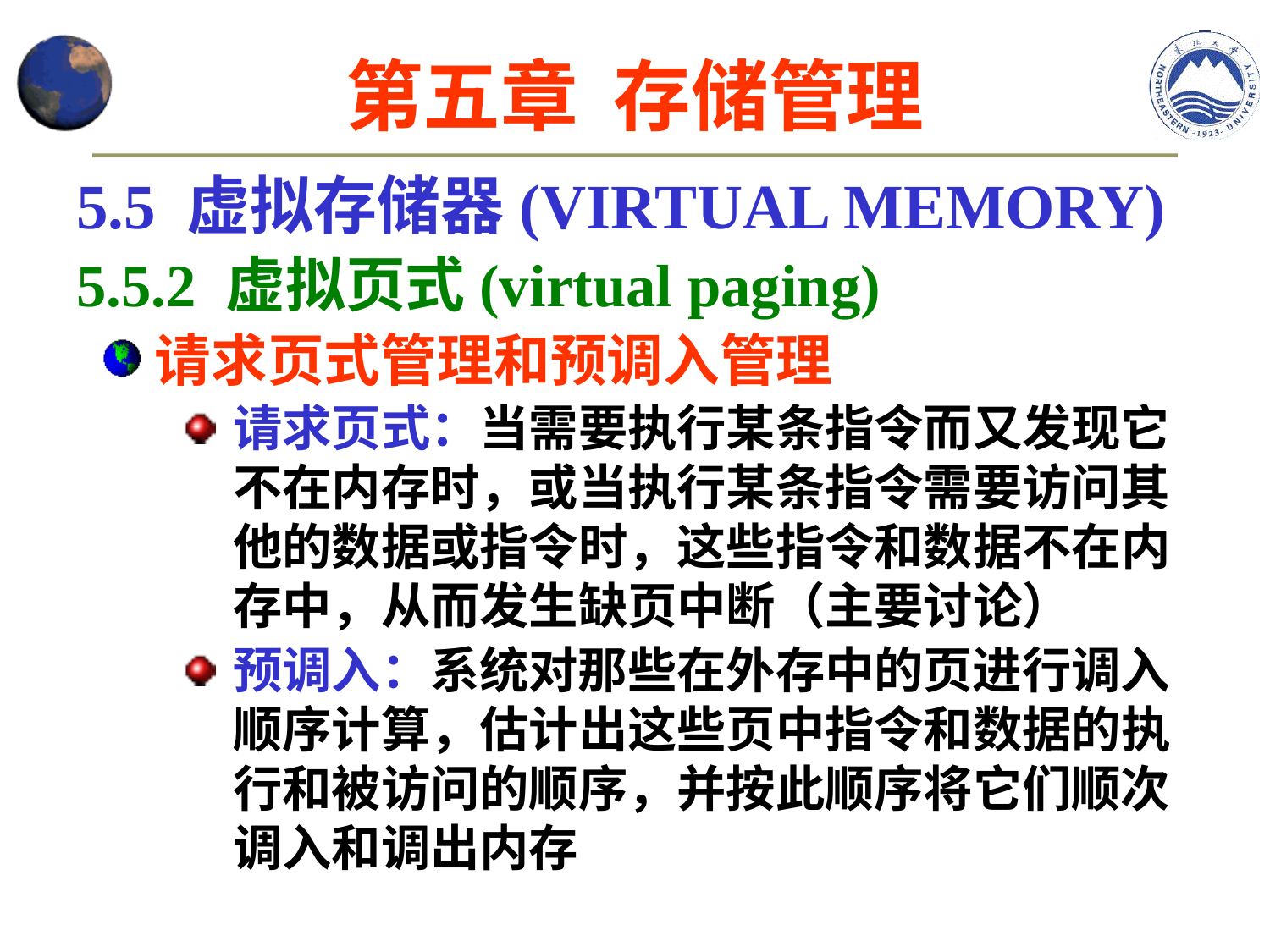

第五章  存储管理
5.5 虚拟存储器(VIRTUAL MEMORY)
5.5.2 虚拟页式(virtual paging)
请求页式管理和预调入管理
请求页式：当需要执行某条指令而又发现它不在内存时，或当执行某条指令需要访问其他的数据或指令时，这些指令和数据不在内存中，从而发生缺页中断（主要讨论）
预调入：系统对那些在外存中的页进行调入顺序计算，估计出这些页中指令和数据的执行和被访问的顺序，并按此顺序将它们顺次调入和调出内存